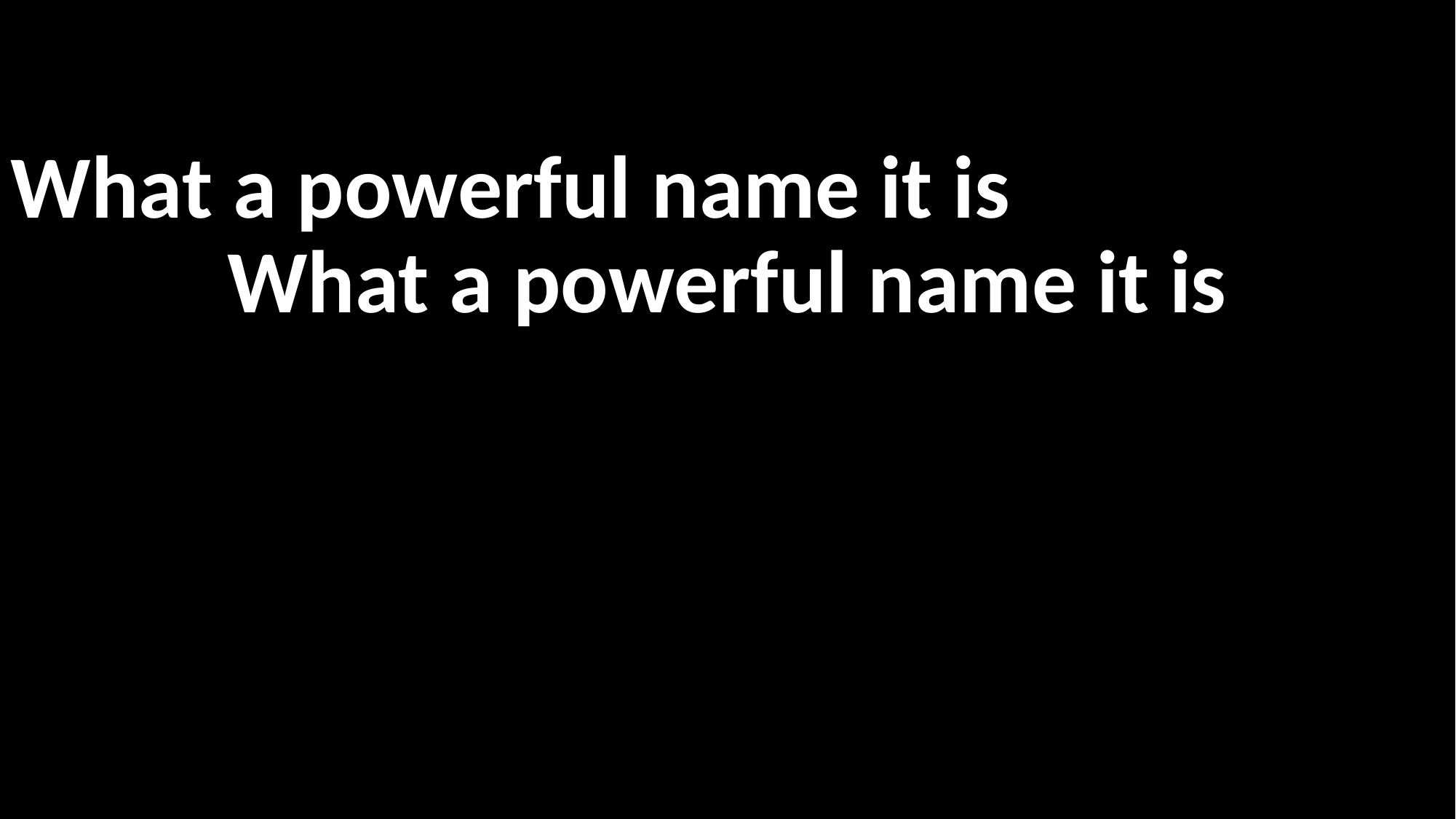

What a powerful name it is
What a powerful name it is
위대하신 이름 예수
아름다운 이름 예수